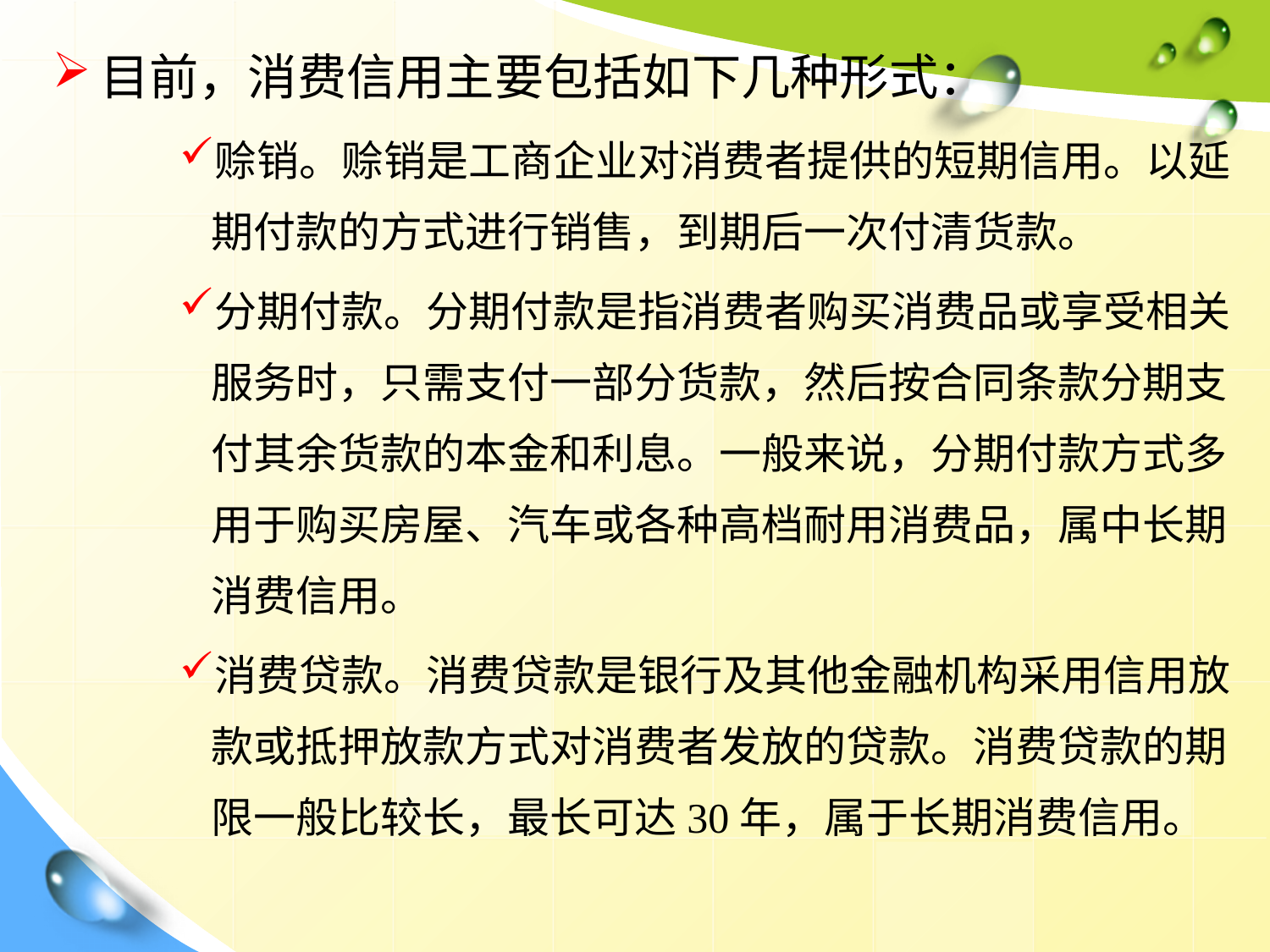

目前，消费信用主要包括如下几种形式：
赊销。赊销是工商企业对消费者提供的短期信用。以延期付款的方式进行销售，到期后一次付清货款。
分期付款。分期付款是指消费者购买消费品或享受相关服务时，只需支付一部分货款，然后按合同条款分期支付其余货款的本金和利息。一般来说，分期付款方式多用于购买房屋、汽车或各种高档耐用消费品，属中长期消费信用。
消费贷款。消费贷款是银行及其他金融机构采用信用放款或抵押放款方式对消费者发放的贷款。消费贷款的期限一般比较长，最长可达30年，属于长期消费信用。